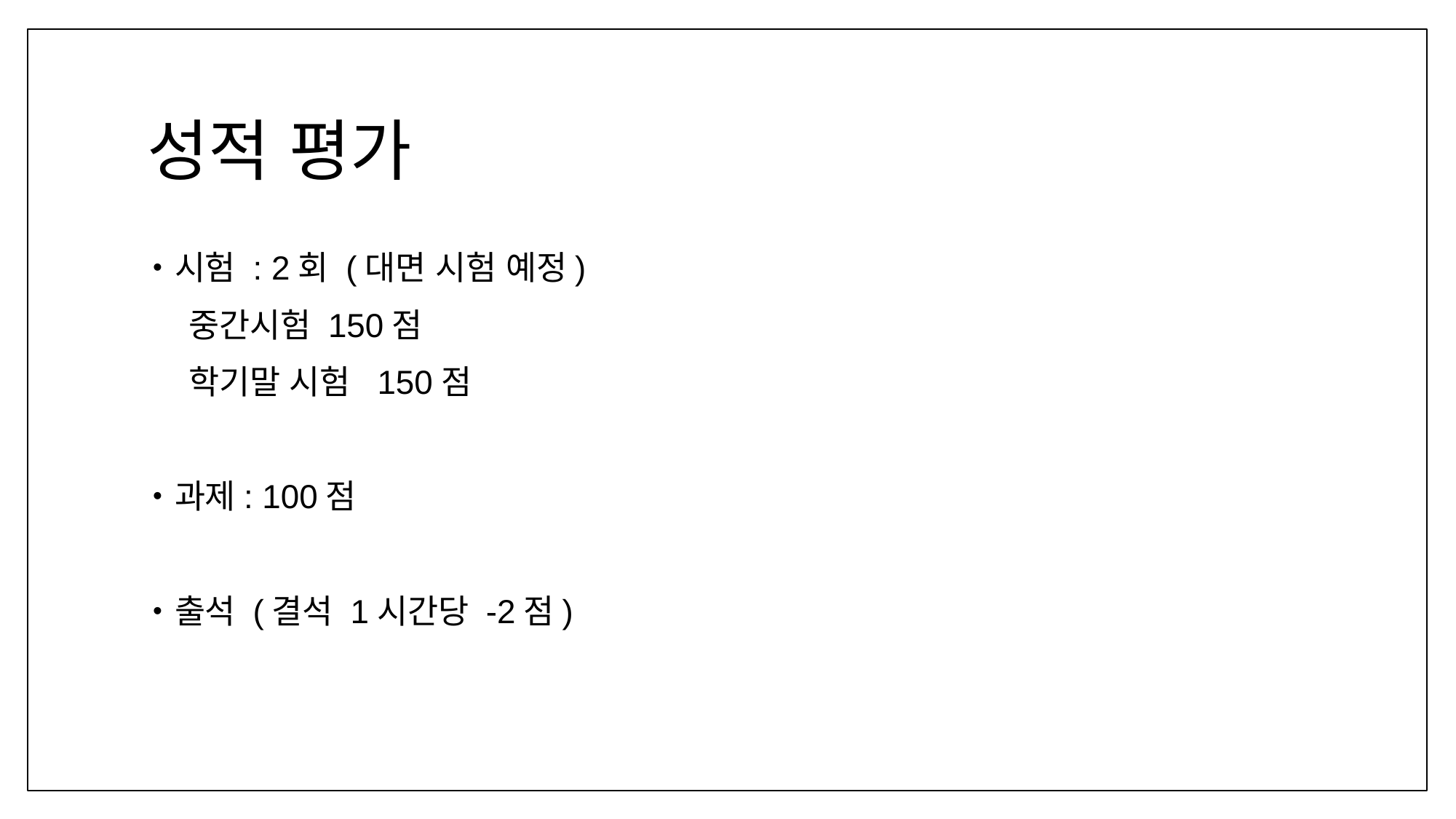

# 성적 평가
시험 : 2회 (대면 시험 예정)
   중간시험 150점
   학기말 시험  150점

과제: 100점

출석 (결석 1시간당 -2점)